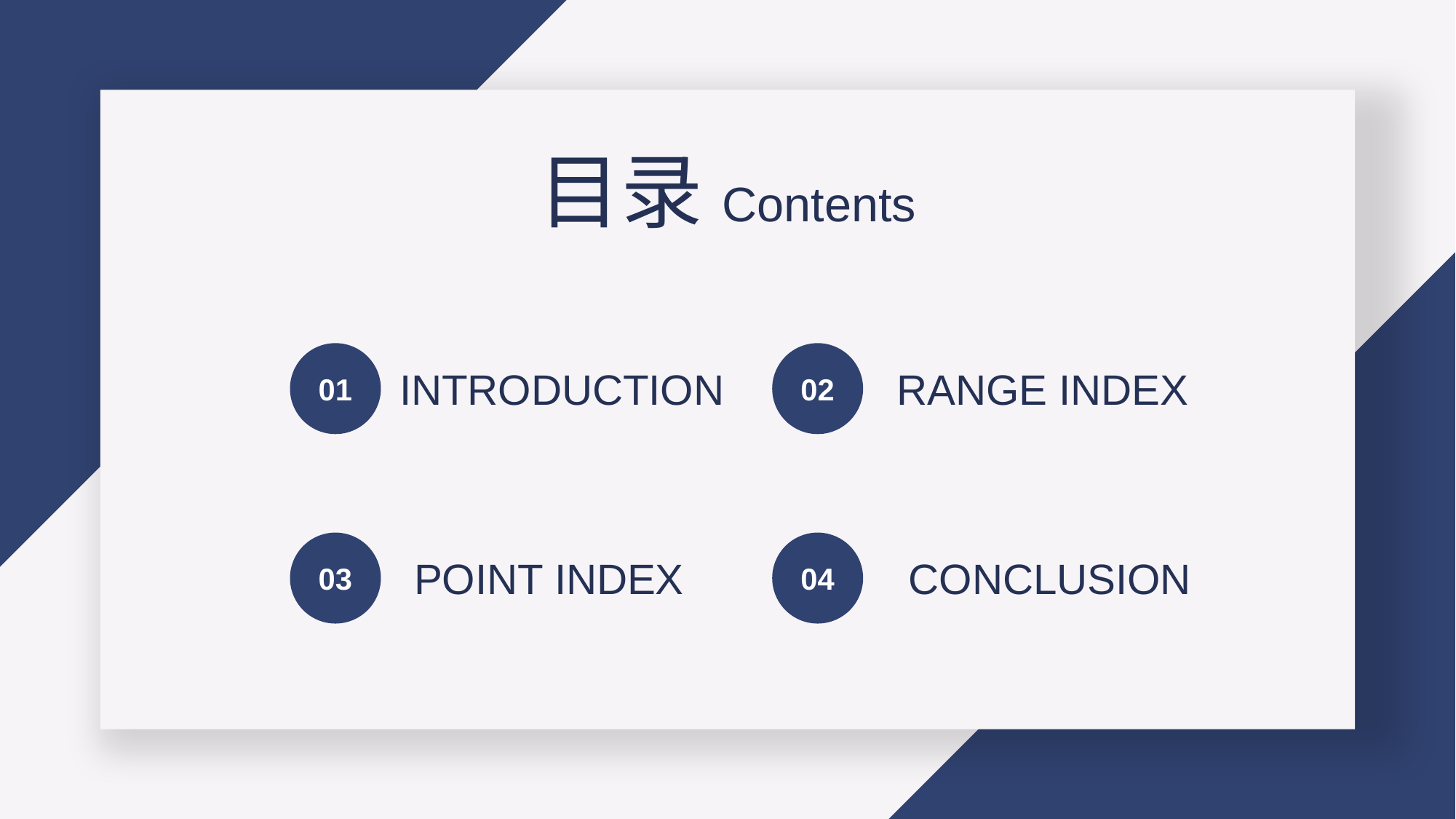

目录Contents
01
02
RANGE INDEX
 INTRODUCTION
03
04
POINT INDEX
 CONCLUSION